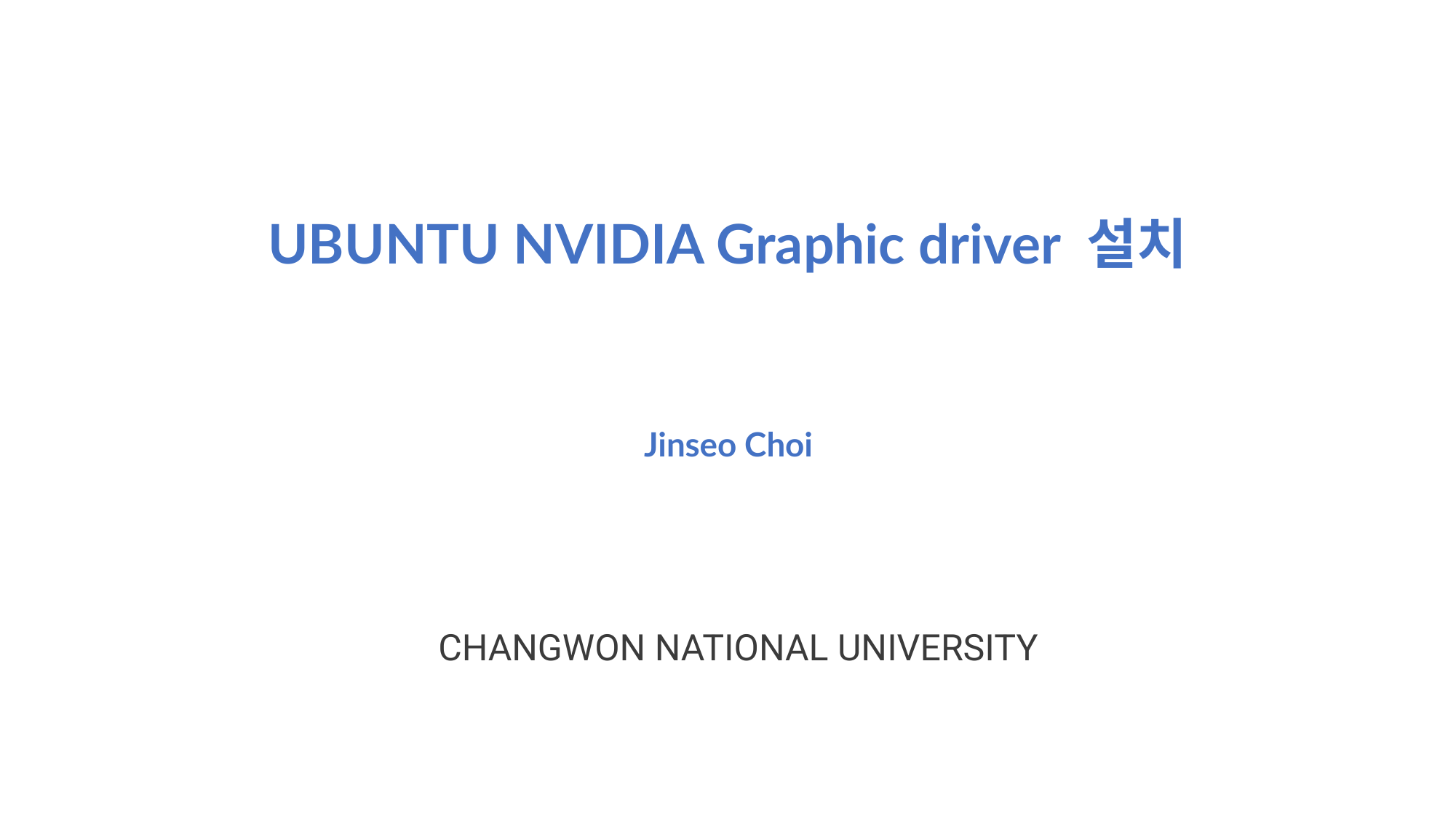

UBUNTU NVIDIA Graphic driver 설치
Jinseo Choi
CHANGWON NATIONAL UNIVERSITY